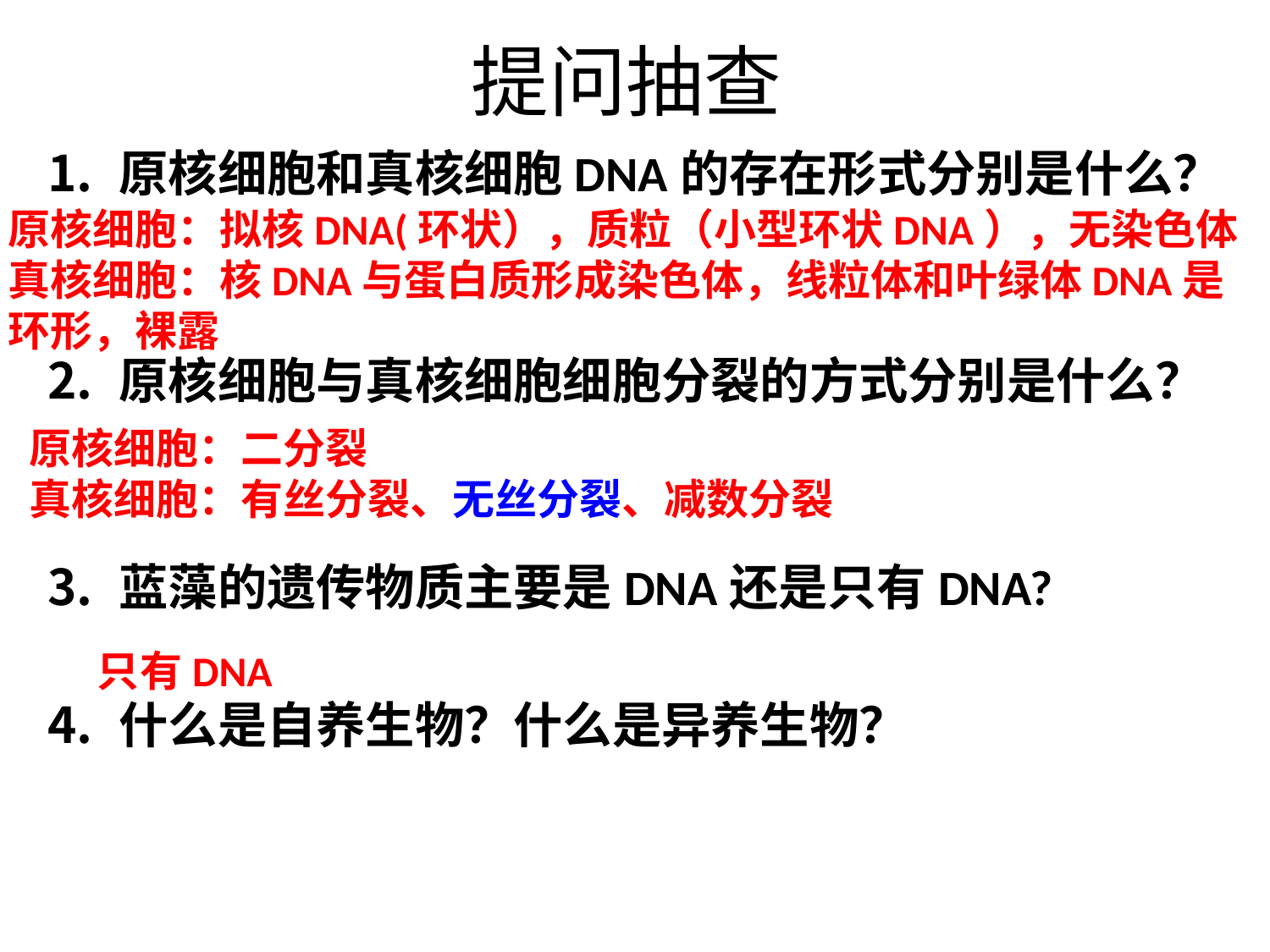

# 提问抽查
原核细胞和真核细胞DNA的存在形式分别是什么？

原核细胞与真核细胞细胞分裂的方式分别是什么？

蓝藻的遗传物质主要是DNA还是只有DNA?

什么是自养生物？什么是异养生物？

原核细胞：拟核DNA(环状），质粒（小型环状DNA），无染色体
真核细胞：核DNA与蛋白质形成染色体，线粒体和叶绿体DNA是环形，裸露
原核细胞：二分裂
真核细胞：有丝分裂、无丝分裂、减数分裂
只有DNA